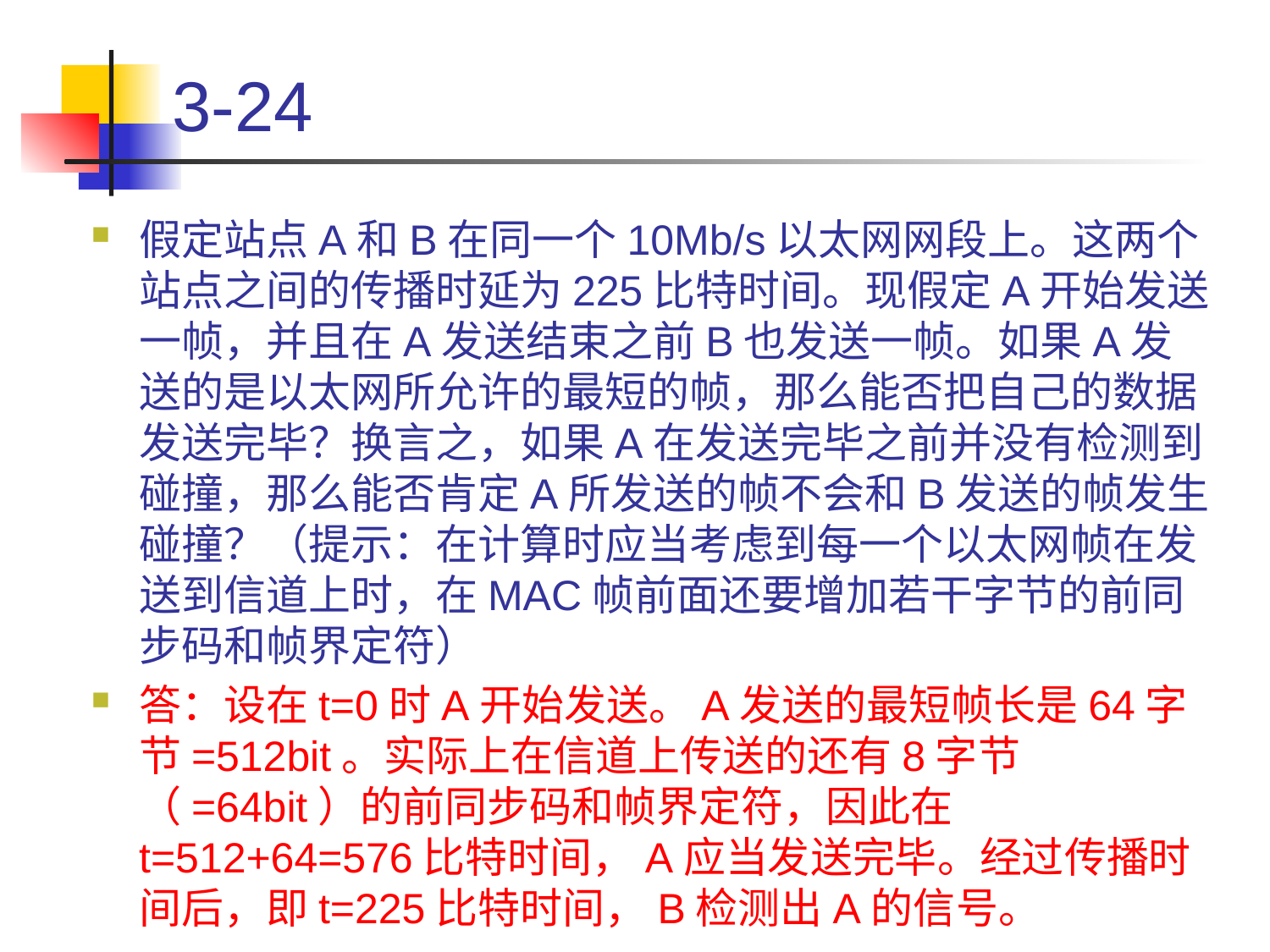

# 3-24
假定站点A和B在同一个10Mb/s以太网网段上。这两个站点之间的传播时延为225比特时间。现假定A开始发送一帧，并且在A发送结束之前B也发送一帧。如果A发送的是以太网所允许的最短的帧，那么能否把自己的数据发送完毕？换言之，如果A在发送完毕之前并没有检测到碰撞，那么能否肯定A所发送的帧不会和B发送的帧发生碰撞？（提示：在计算时应当考虑到每一个以太网帧在发送到信道上时，在MAC帧前面还要增加若干字节的前同步码和帧界定符）
答：设在t=0时A开始发送。A发送的最短帧长是64字节=512bit。实际上在信道上传送的还有8字节（=64bit）的前同步码和帧界定符，因此在t=512+64=576比特时间，A应当发送完毕。经过传播时间后，即t=225比特时间，B检测出A的信号。